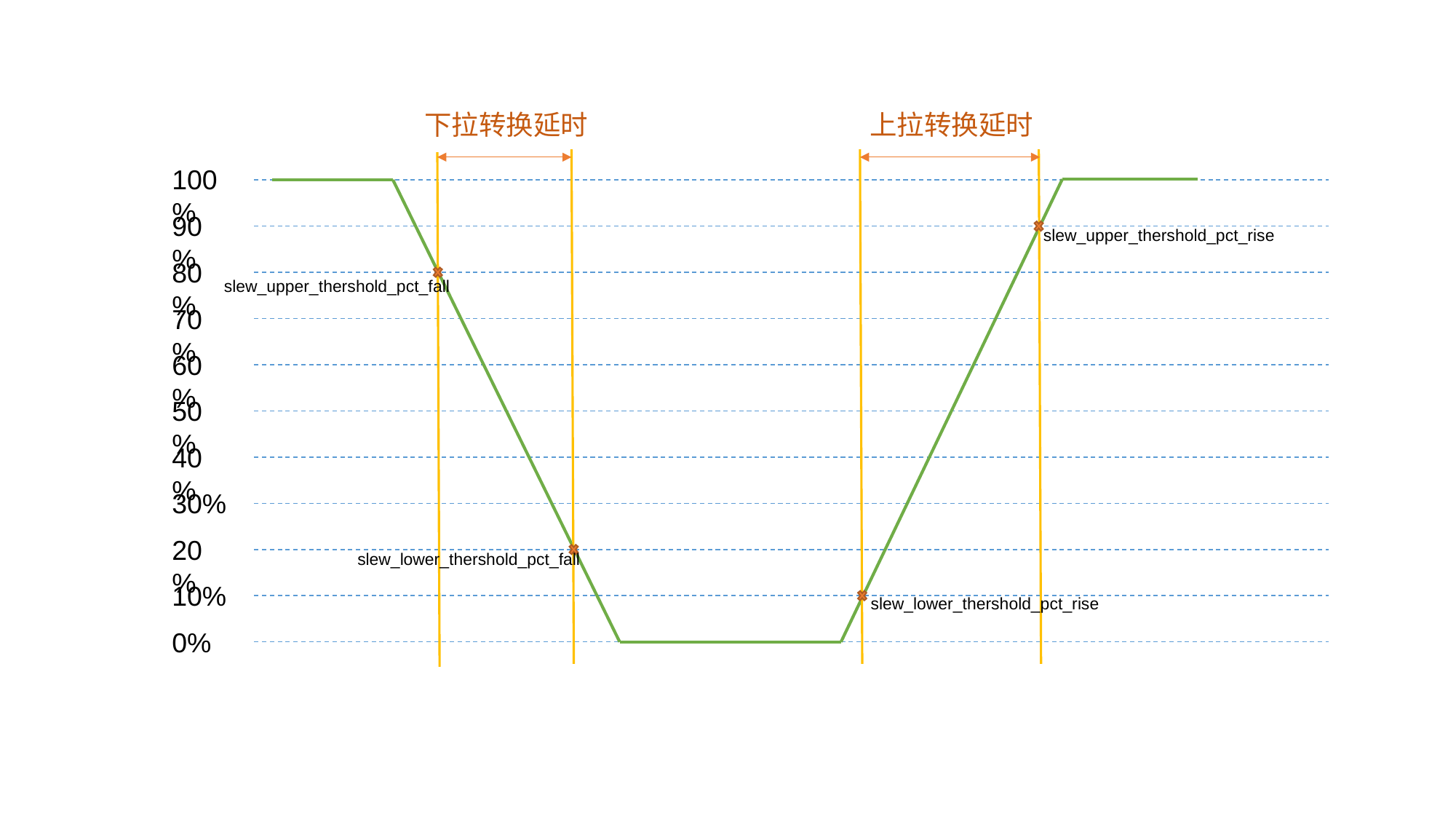

下拉转换延时
上拉转换延时
100%
90%

slew_upper_thershold_pct_rise
80%

slew_upper_thershold_pct_fall
70%
60%
50%
40%
30%
20%

slew_lower_thershold_pct_fall
10%
slew_lower_thershold_pct_rise

0%